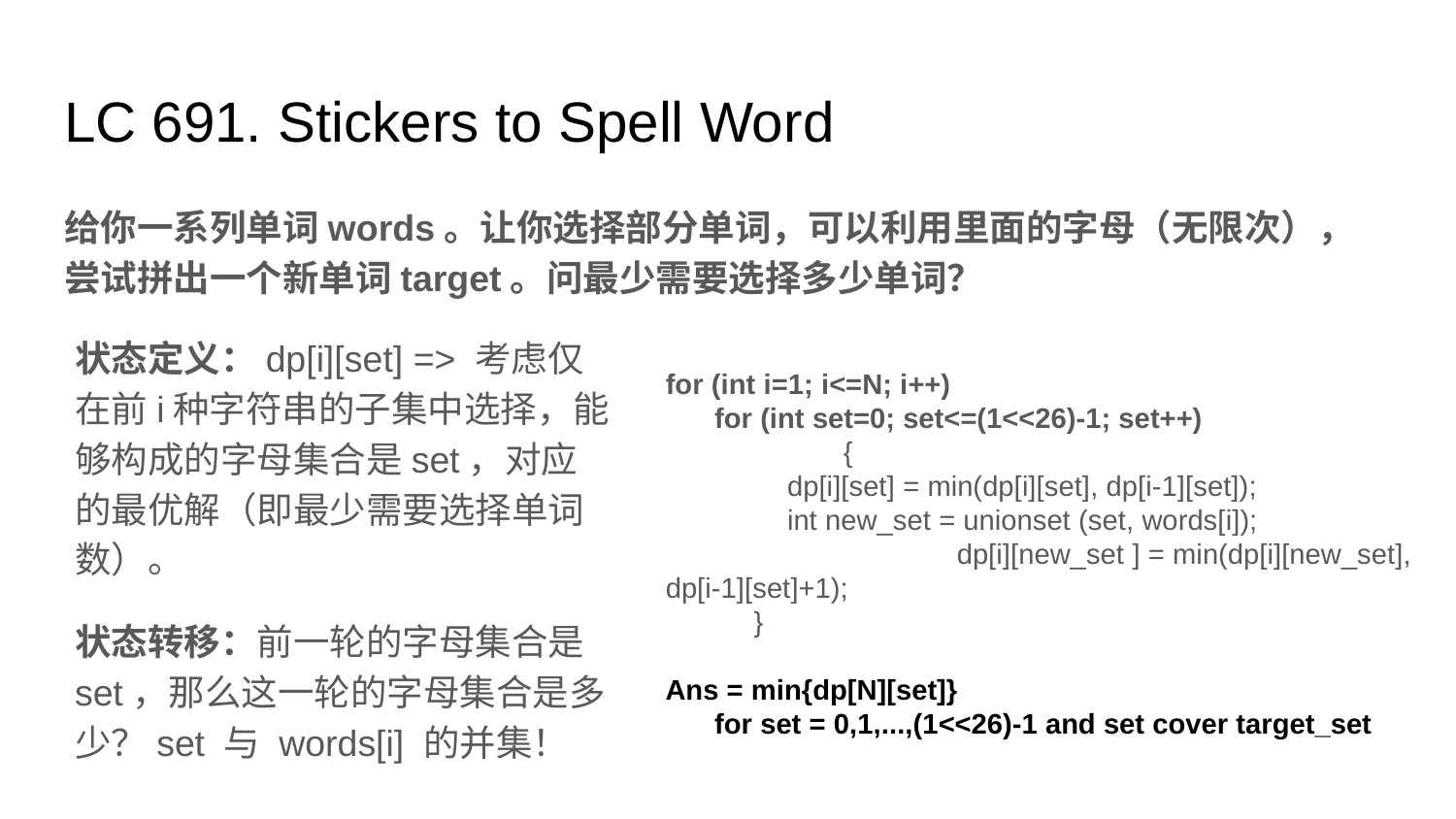

# LC 691. Stickers to Spell Word

给你一系列单词words。让你选择部分单词，可以利用里面的字母（无限次），尝试拼出一个新单词target。问最少需要选择多少单词？

状态定义：dp[i][set] => 考虑仅在前i种字符串的子集中选择，能够构成的字母集合是set，对应的最优解（即最少需要选择单词数）。
状态转移：前一轮的字母集合是set，那么这一轮的字母集合是多少？set 与 words[i] 的并集！

for (int i=1; i<=N; i++)
for (int set=0; set<=(1<<26)-1; set++)
      	    {
dp[i][set] = min(dp[i][set], dp[i-1][set]);
int new_set = unionset (set, words[i]);
		dp[i][new_set ] = min(dp[i][new_set], dp[i-1][set]+1);
           }

   Ans = min{dp[N][set]}
for set = 0,1,...,(1<<26)-1 and set cover target_set